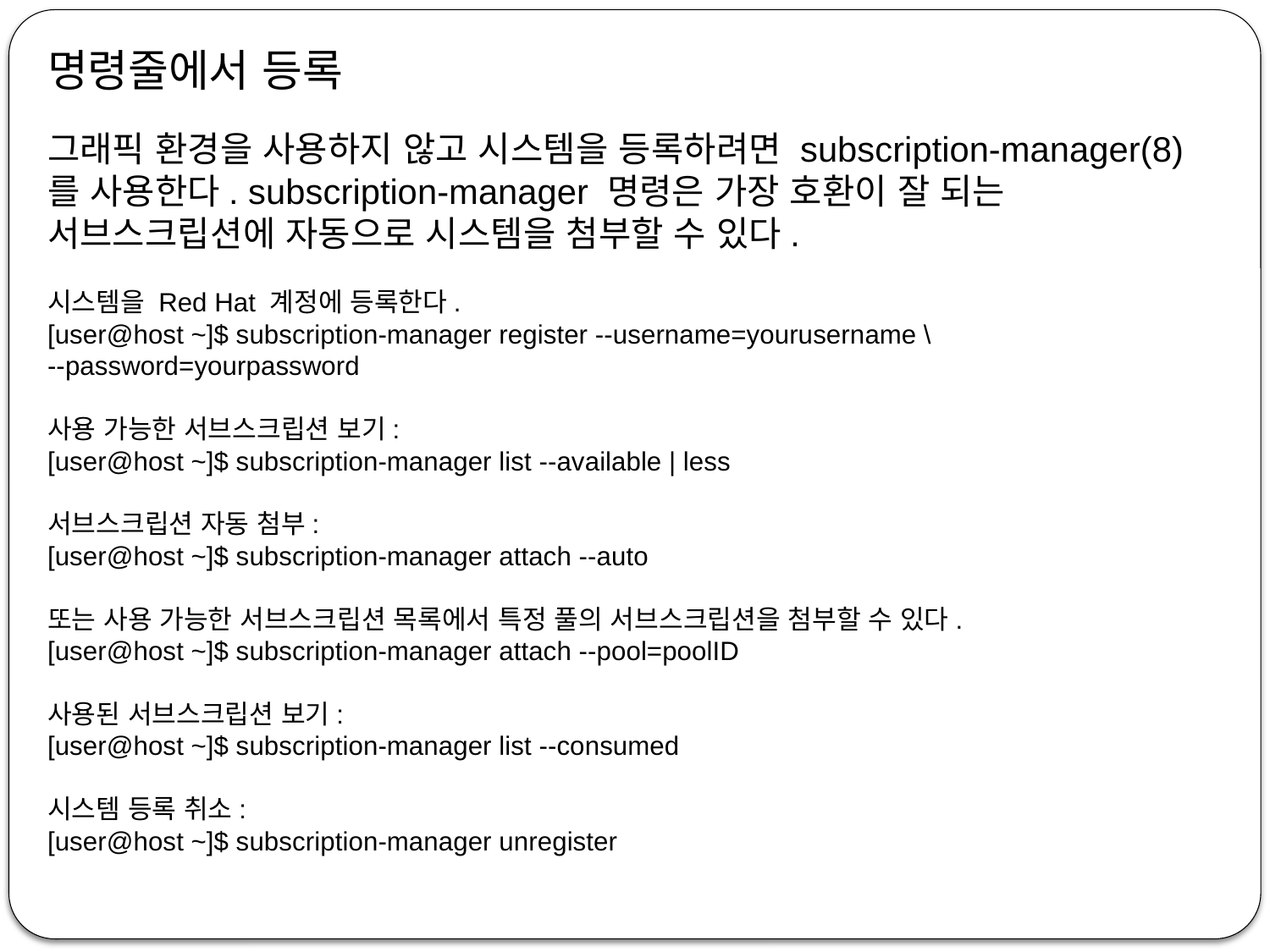

명령줄에서 등록

그래픽 환경을 사용하지 않고 시스템을 등록하려면 subscription-manager(8)를 사용한다. subscription-manager 명령은 가장 호환이 잘 되는 서브스크립션에 자동으로 시스템을 첨부할 수 있다.

시스템을 Red Hat 계정에 등록한다.
[user@host ~]$ subscription-manager register --username=yourusername \
--password=yourpassword

사용 가능한 서브스크립션 보기:
[user@host ~]$ subscription-manager list --available | less

서브스크립션 자동 첨부:
[user@host ~]$ subscription-manager attach --auto

또는 사용 가능한 서브스크립션 목록에서 특정 풀의 서브스크립션을 첨부할 수 있다.
[user@host ~]$ subscription-manager attach --pool=poolID

사용된 서브스크립션 보기:
[user@host ~]$ subscription-manager list --consumed

시스템 등록 취소:
[user@host ~]$ subscription-manager unregister